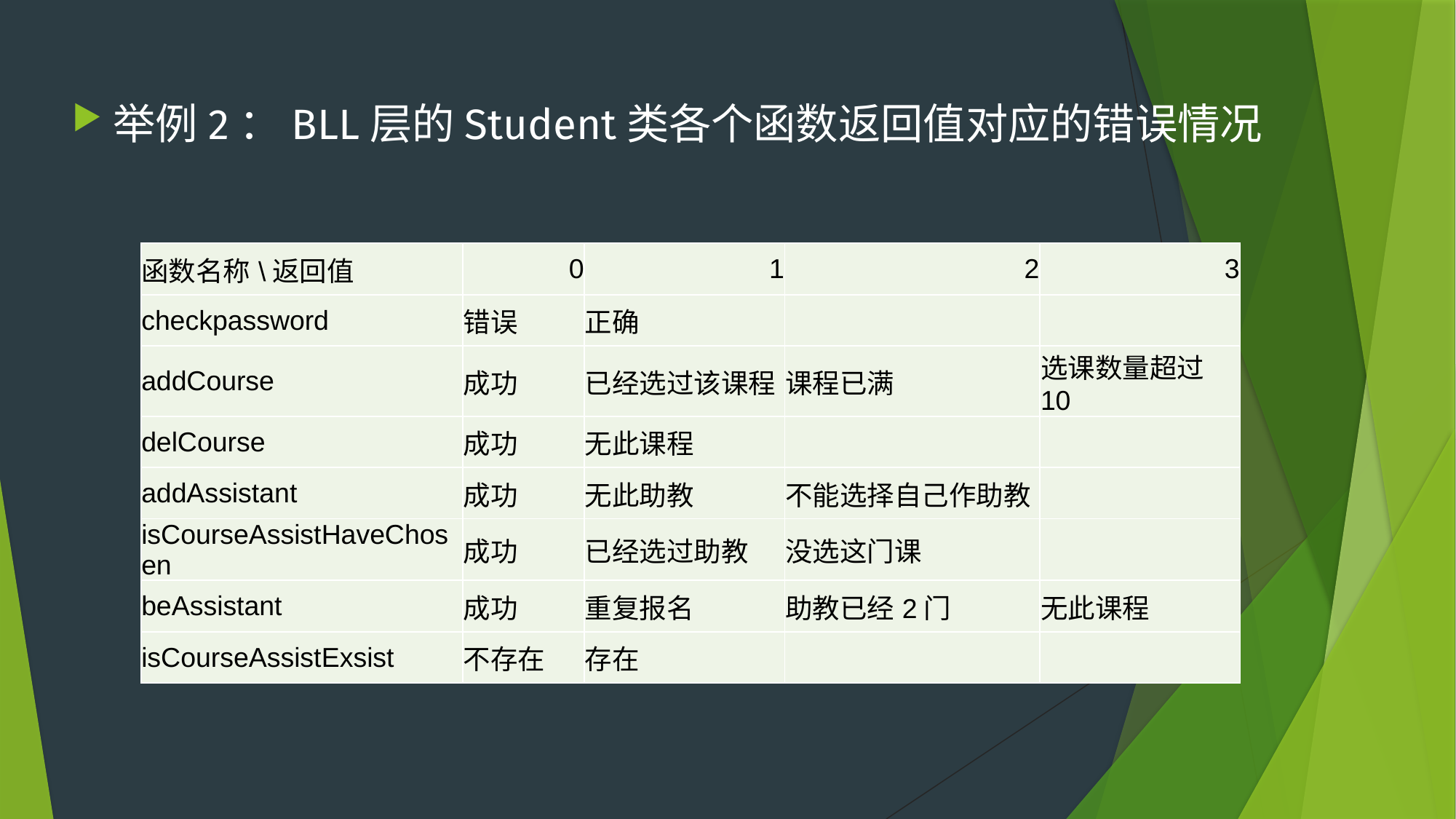

举例2：BLL层的Student类各个函数返回值对应的错误情况
| 函数名称\返回值 | 0 | 1 | 2 | 3 |
| --- | --- | --- | --- | --- |
| checkpassword | 错误 | 正确 |  |  |
| addCourse | 成功 | 已经选过该课程 | 课程已满 | 选课数量超过10 |
| delCourse | 成功 | 无此课程 |  |  |
| addAssistant | 成功 | 无此助教 | 不能选择自己作助教 |  |
| isCourseAssistHaveChosen | 成功 | 已经选过助教 | 没选这门课 |  |
| beAssistant | 成功 | 重复报名 | 助教已经2门 | 无此课程 |
| isCourseAssistExsist | 不存在 | 存在 |  |  |